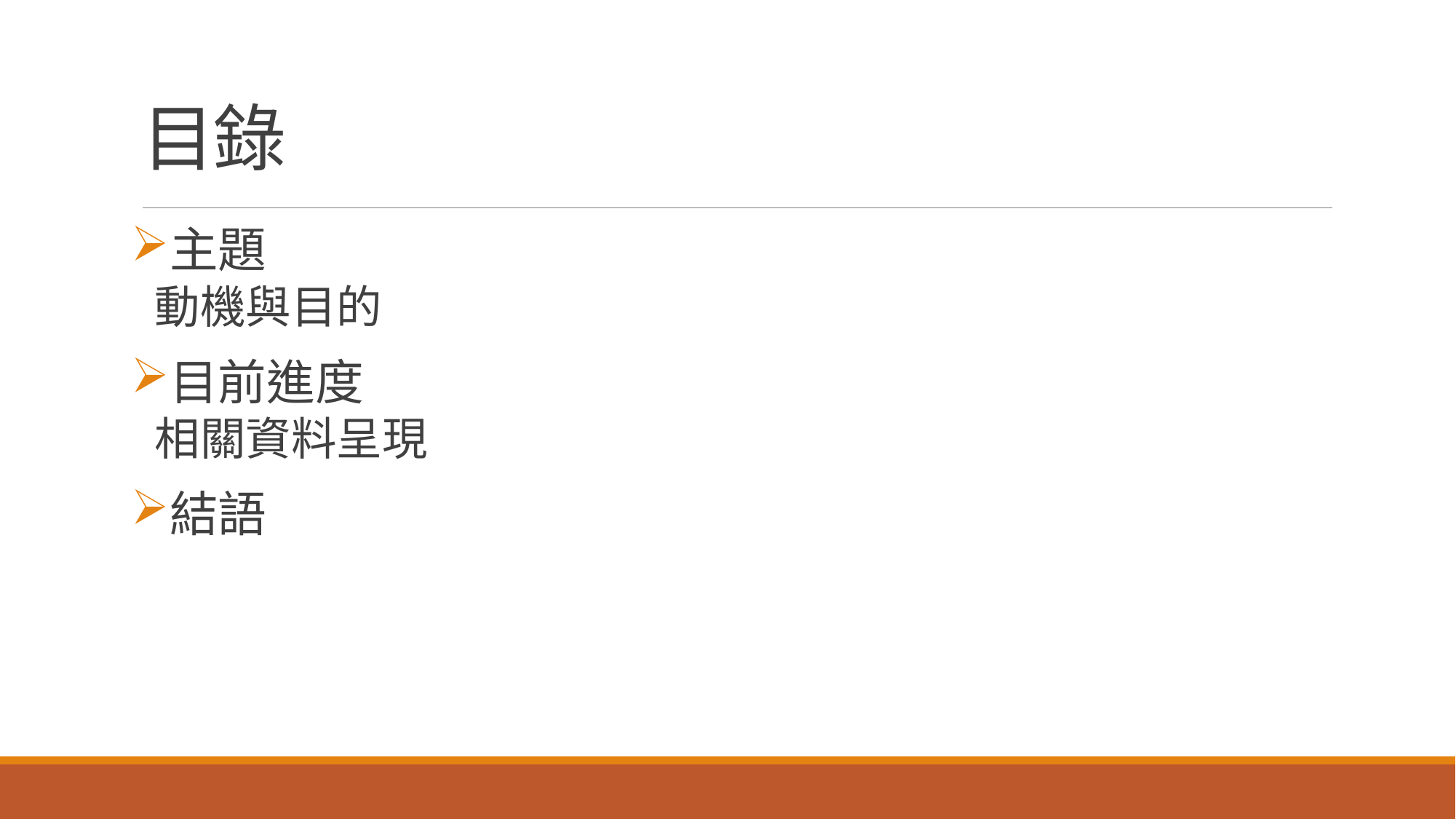

# 目錄
主題
動機與目的
目前進度
相關資料呈現
結語